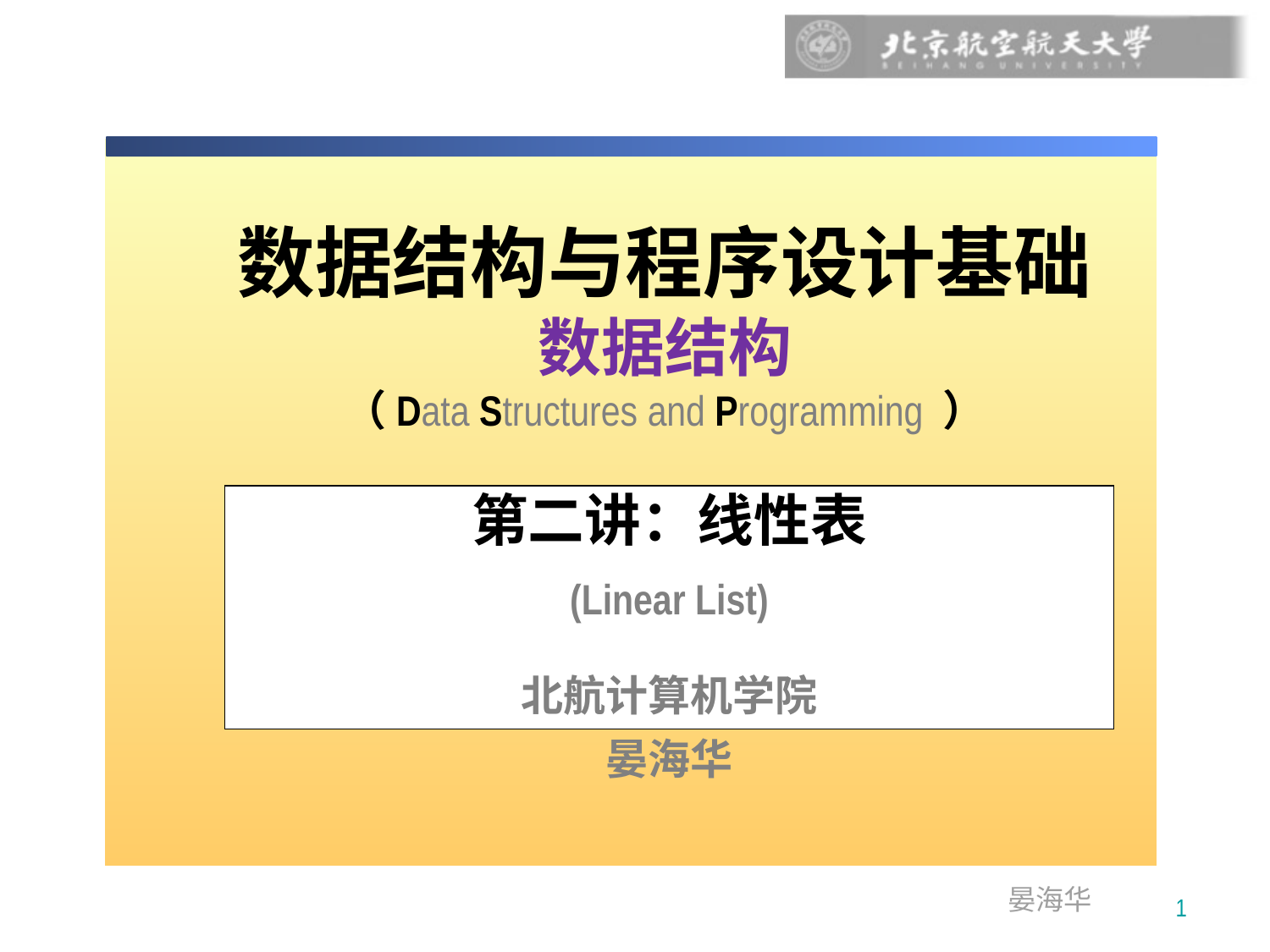

# 数据结构与程序设计基础 数据结构 （Data Structures and Programming ）
第二讲：线性表
(Linear List)

北航计算机学院

晏海华
北航计算机学院
晏海华
1